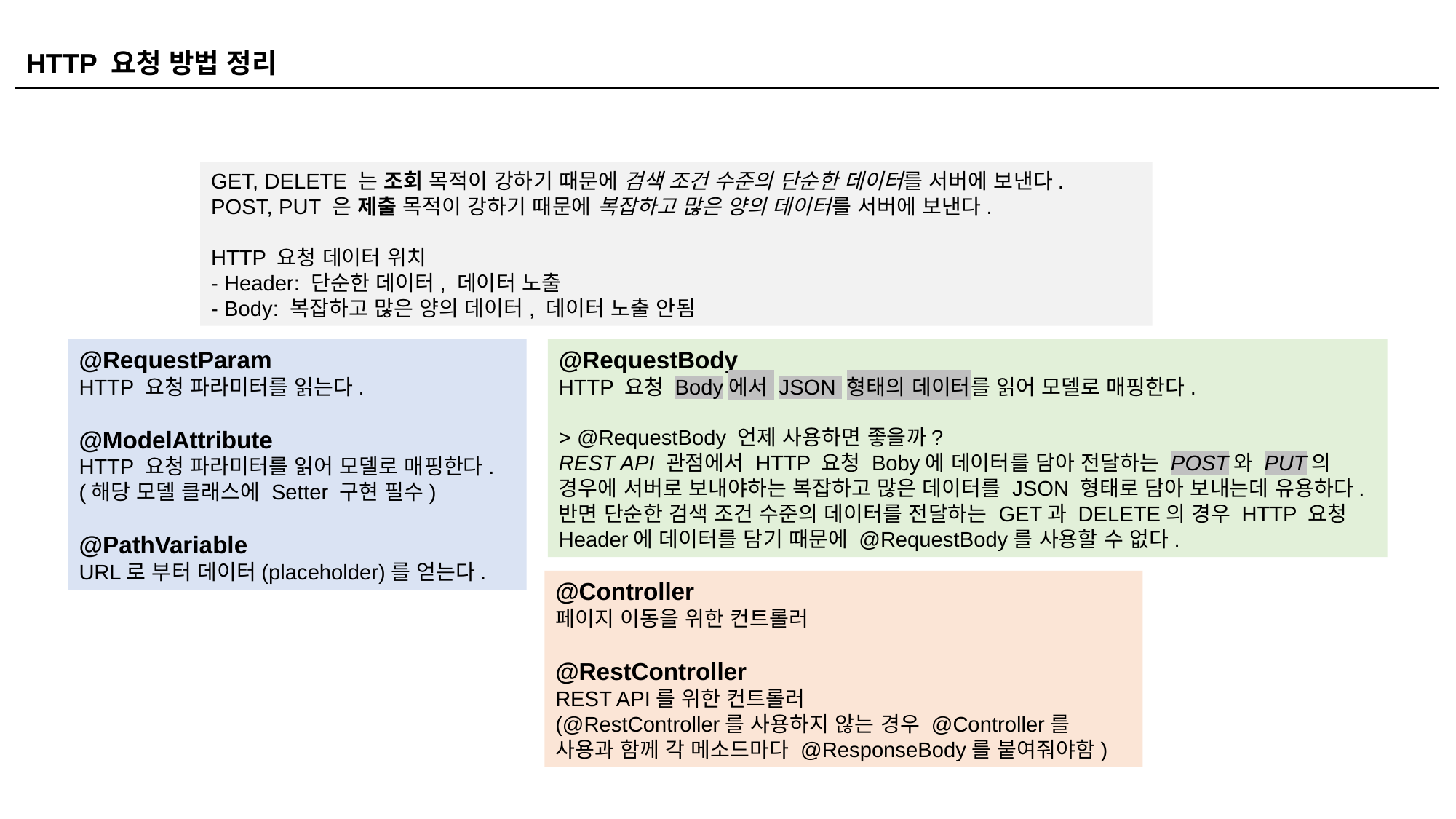

HTTP 요청 방법 정리
GET, DELETE 는 조회 목적이 강하기 때문에 검색 조건 수준의 단순한 데이터를 서버에 보낸다.
POST, PUT 은 제출 목적이 강하기 때문에 복잡하고 많은 양의 데이터를 서버에 보낸다.

HTTP 요청 데이터 위치
- Header: 단순한 데이터, 데이터 노출
- Body: 복잡하고 많은 양의 데이터, 데이터 노출 안됨
@RequestParam
HTTP 요청 파라미터를 읽는다.

@ModelAttribute
HTTP 요청 파라미터를 읽어 모델로 매핑한다.
(해당 모델 클래스에 Setter 구현 필수)

@PathVariable
URL로 부터 데이터(placeholder)를 얻는다.
@RequestBody
HTTP 요청 Body에서 JSON 형태의 데이터를 읽어 모델로 매핑한다.

> @RequestBody 언제 사용하면 좋을까?
REST API 관점에서 HTTP 요청 Boby에 데이터를 담아 전달하는 POST와 PUT의 경우에 서버로 보내야하는 복잡하고 많은 데이터를 JSON 형태로 담아 보내는데 유용하다.
반면 단순한 검색 조건 수준의 데이터를 전달하는 GET과 DELETE의 경우 HTTP 요청 Header에 데이터를 담기 때문에 @RequestBody를 사용할 수 없다.
@Controller
페이지 이동을 위한 컨트롤러

@RestController
REST API를 위한 컨트롤러
(@RestController를 사용하지 않는 경우 @Controller를 사용과 함께 각 메소드마다 @ResponseBody를 붙여줘야함)